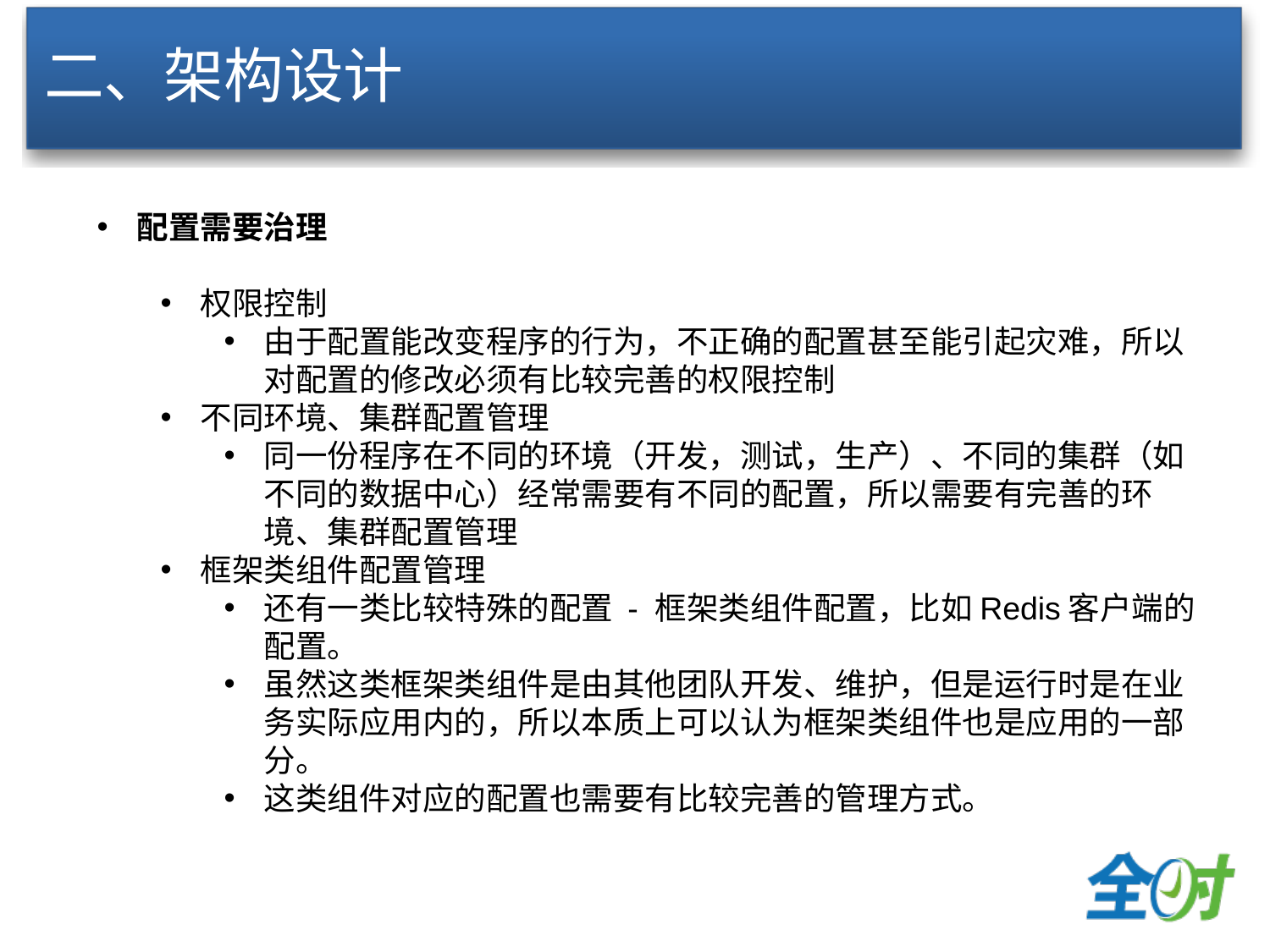

# 二、架构设计
配置需要治理

权限控制
由于配置能改变程序的行为，不正确的配置甚至能引起灾难，所以对配置的修改必须有比较完善的权限控制
不同环境、集群配置管理
同一份程序在不同的环境（开发，测试，生产）、不同的集群（如不同的数据中心）经常需要有不同的配置，所以需要有完善的环境、集群配置管理
框架类组件配置管理
还有一类比较特殊的配置 - 框架类组件配置，比如Redis客户端的配置。
虽然这类框架类组件是由其他团队开发、维护，但是运行时是在业务实际应用内的，所以本质上可以认为框架类组件也是应用的一部分。
这类组件对应的配置也需要有比较完善的管理方式。